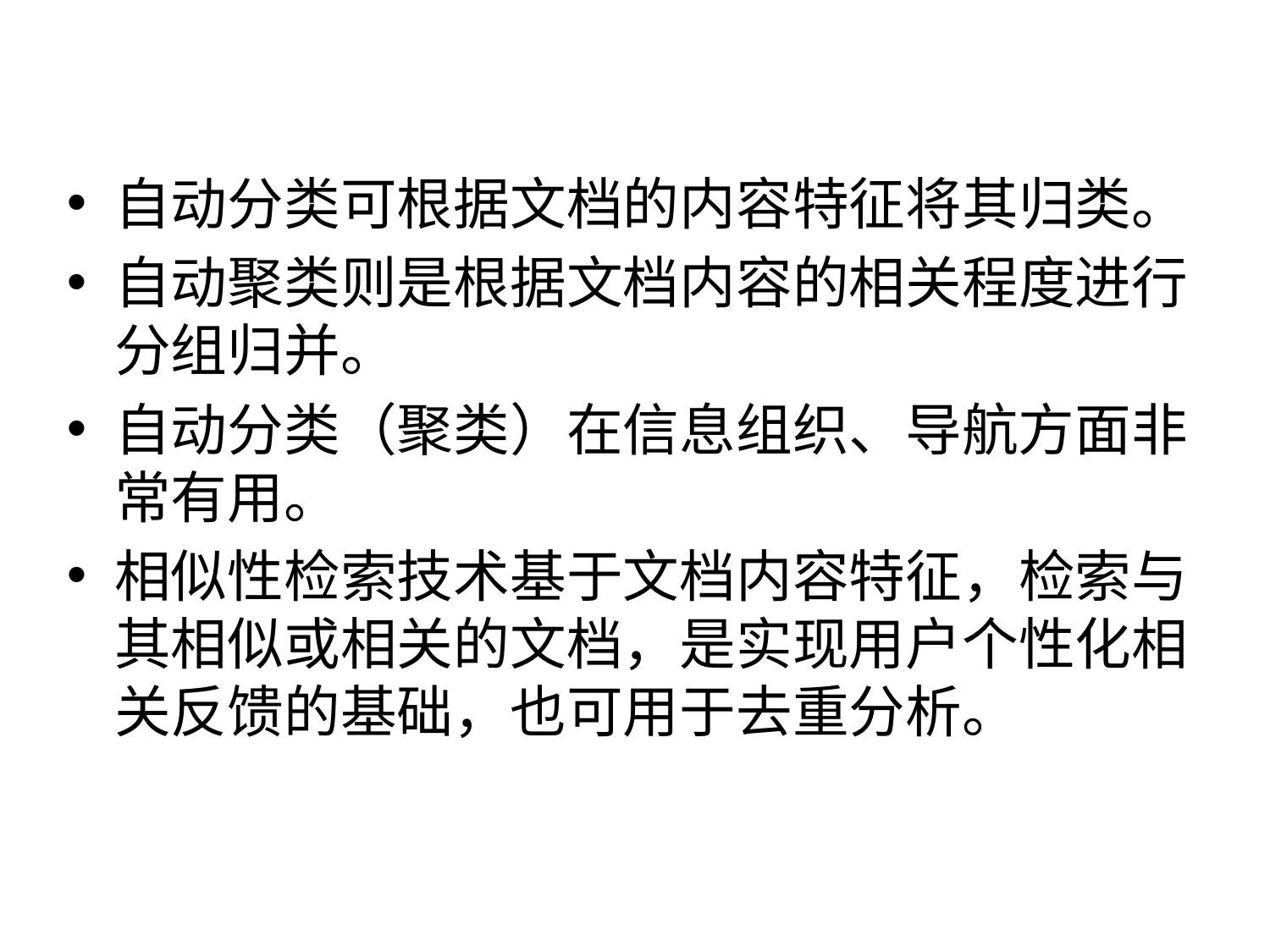

自动分类可根据文档的内容特征将其归类。
自动聚类则是根据文档内容的相关程度进行分组归并。
自动分类（聚类）在信息组织、导航方面非常有用。
相似性检索技术基于文档内容特征，检索与其相似或相关的文档，是实现用户个性化相关反馈的基础，也可用于去重分析。